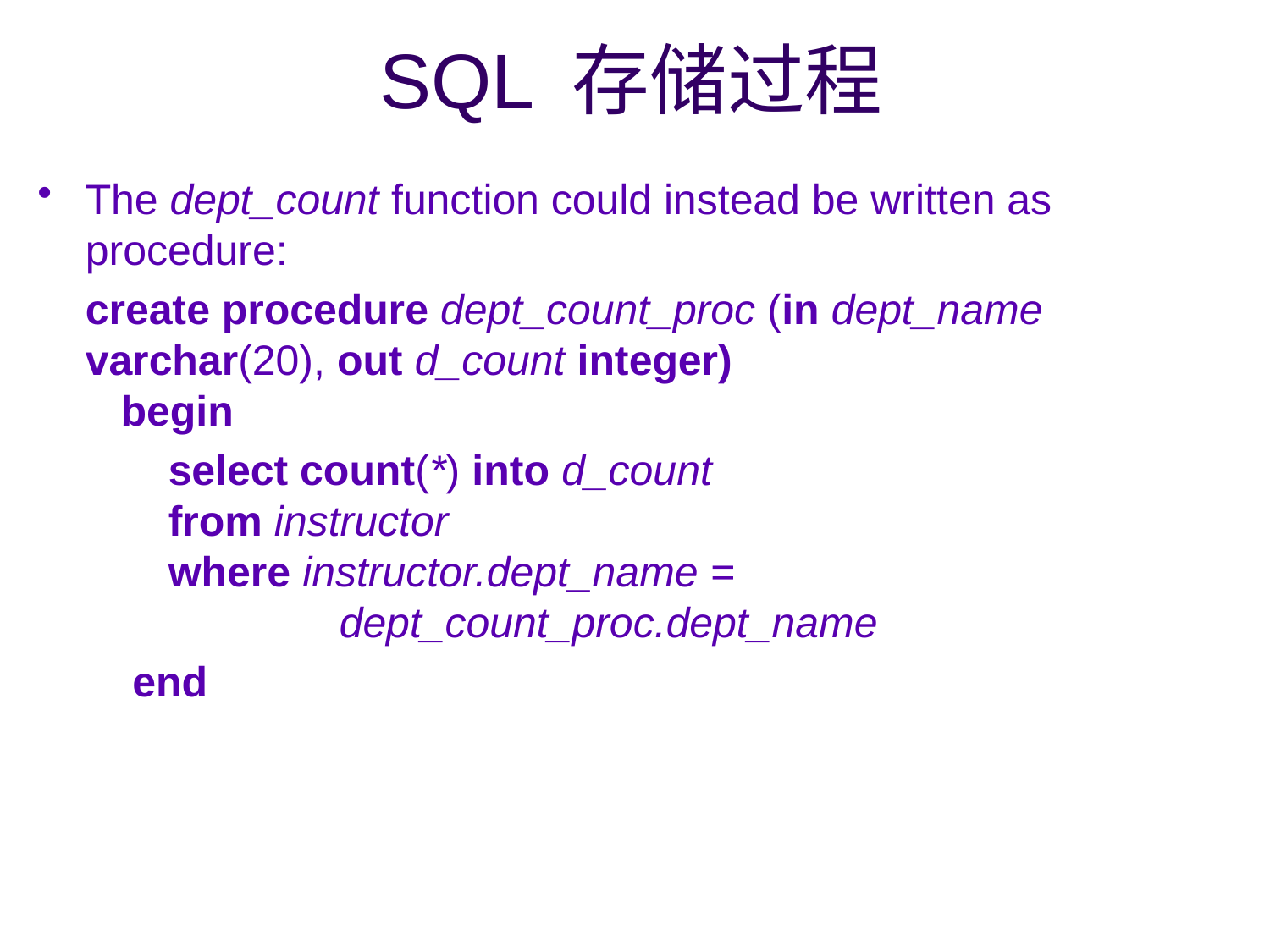

# SQL 存储过程
The dept_count function could instead be written as procedure:
	create procedure dept_count_proc (in dept_name varchar(20), out d_count integer)
   begin
	       select count(*) into d_count
       from instructor
       where instructor.dept_name = 						dept_count_proc.dept_name
        end